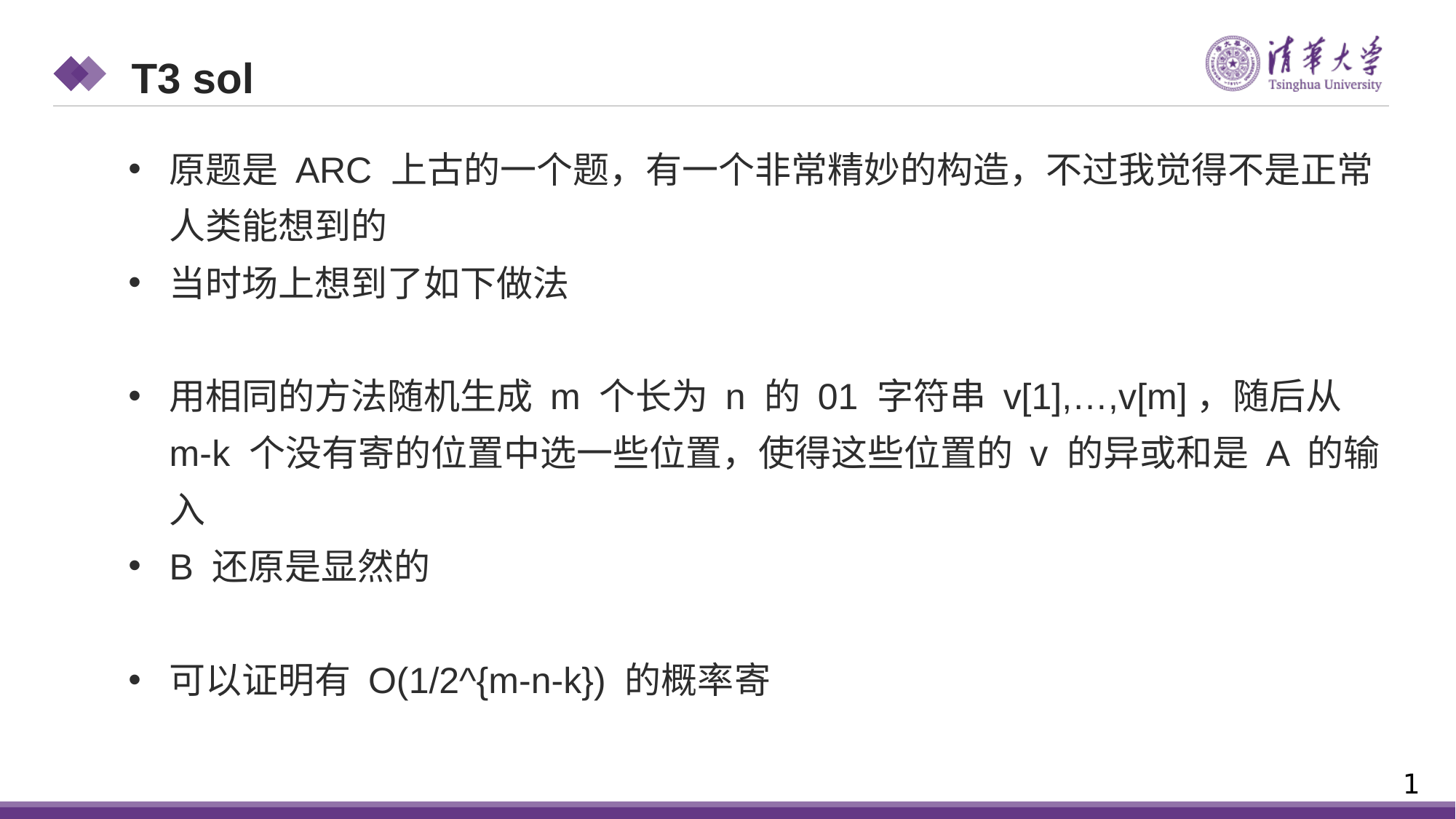

T3 sol
原题是 ARC 上古的一个题，有一个非常精妙的构造，不过我觉得不是正常人类能想到的
当时场上想到了如下做法

用相同的方法随机生成 m 个长为 n 的 01 字符串 v[1],…,v[m]，随后从 m-k 个没有寄的位置中选一些位置，使得这些位置的 v 的异或和是 A 的输入
B 还原是显然的

可以证明有 O(1/2^{m-n-k}) 的概率寄
1